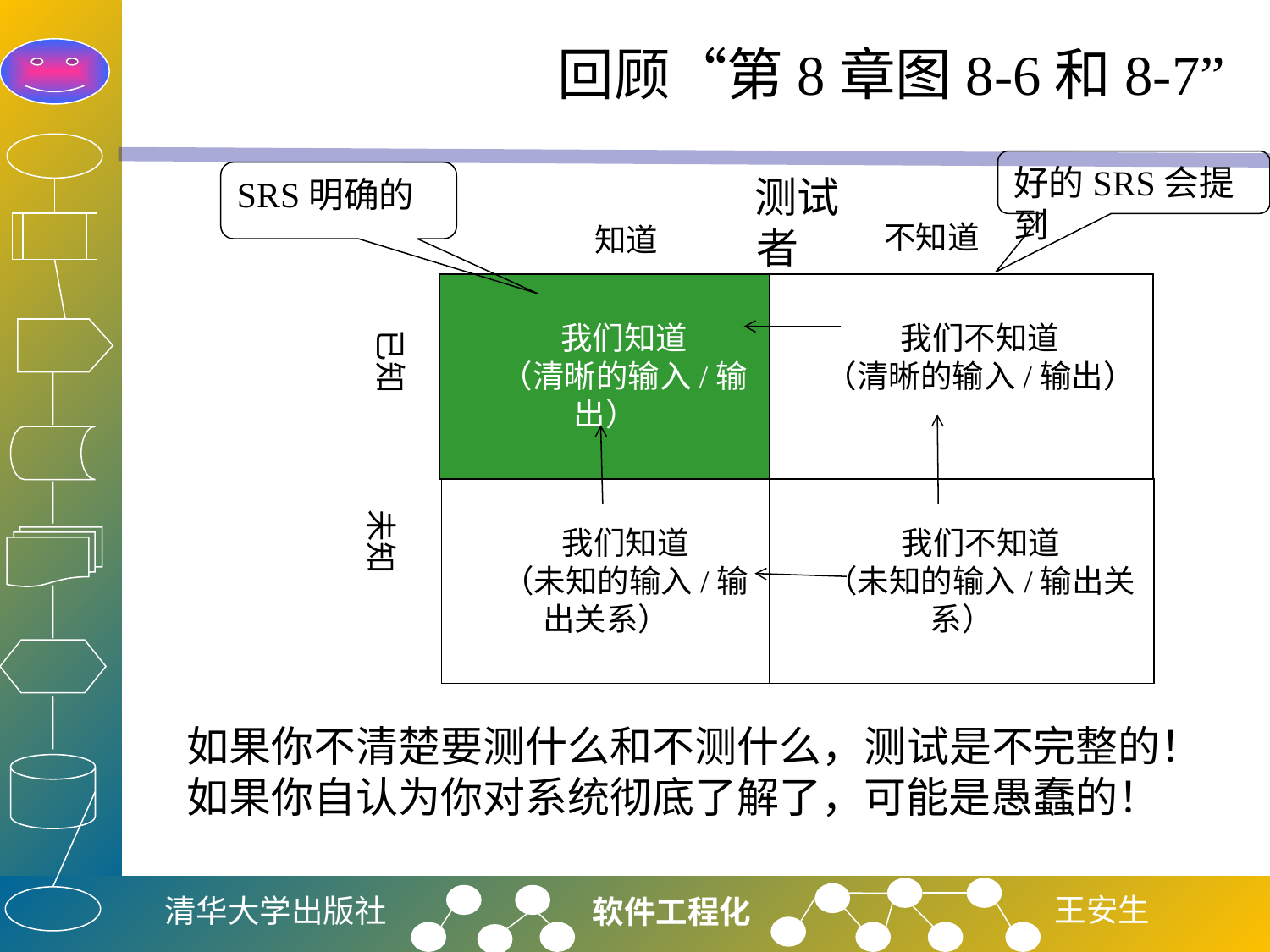

# 回顾“第8章图8-6和8-7”
好的SRS会提到
SRS明确的
测试者
不知道
知道
系统输入/输出关系

我们知道
（清晰的输入/输出）

我们不知道
（清晰的输入/输出）

已知
未知

我们知道
（未知的输入/输出关系）

我们不知道
（未知的输入/输出关系）

如果你不清楚要测什么和不测什么，测试是不完整的！
如果你自认为你对系统彻底了解了，可能是愚蠢的！